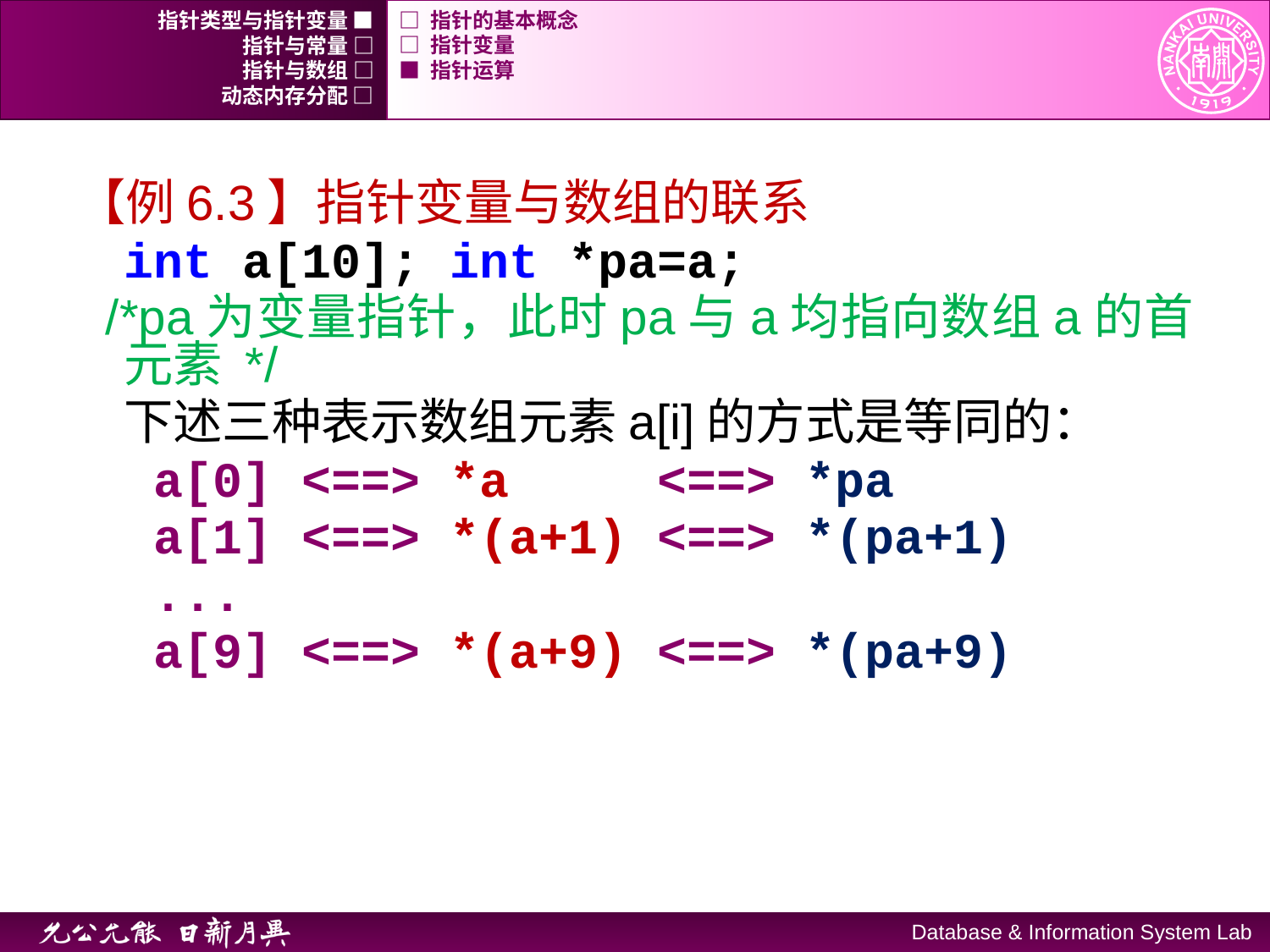

指针类型与指针变量 ■
□ 指针的基本概念
指针与常量 □
□ 指针变量
指针与数组 □
■ 指针运算
动态内存分配 □

【例6.3】指针变量与数组的联系
	int a[10]; int *pa=a;
  /*pa为变量指针，此时pa与a均指向数组a的首元素 */
	下述三种表示数组元素a[i]的方式是等同的：
	 a[0] <==> *a     <==> *pa
	 a[1] <==> *(a+1) <==> *(pa+1)
	 ...
	 a[9] <==> *(a+9) <==> *(pa+9)